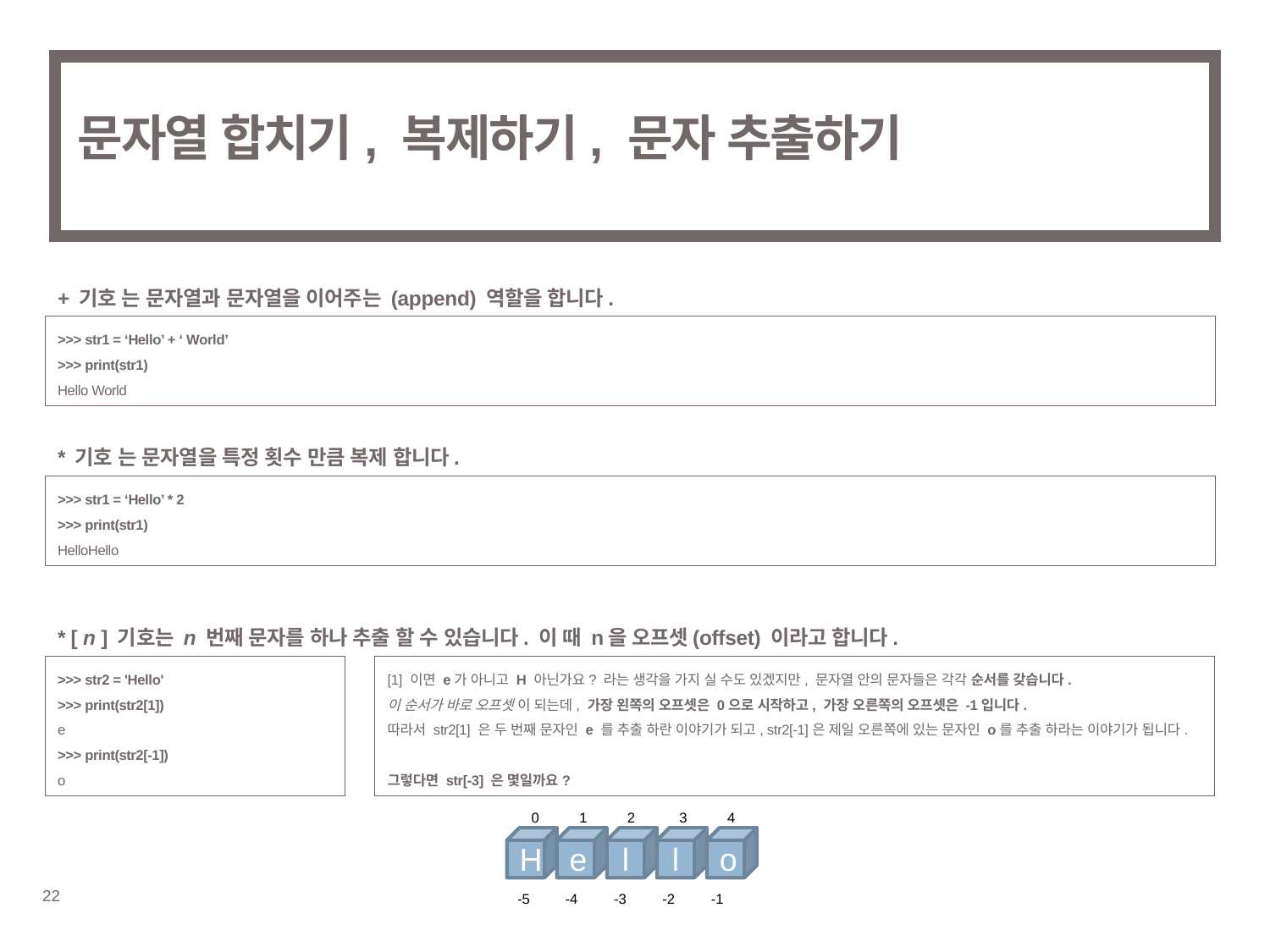

# 문자열 합치기, 복제하기, 문자 추출하기
+ 기호 는 문자열과 문자열을 이어주는 (append) 역할을 합니다.
>>> str1 = ‘Hello’ + ‘ World’
>>> print(str1)
Hello World
* 기호 는 문자열을 특정 횟수 만큼 복제 합니다.
>>> str1 = ‘Hello’ * 2
>>> print(str1)
HelloHello
* [ n ] 기호는 n 번째 문자를 하나 추출 할 수 있습니다. 이 때 n을 오프셋(offset) 이라고 합니다.
>>> str2 = 'Hello'
>>> print(str2[1])
e
>>> print(str2[-1])
o
[1] 이면 e가 아니고 H 아닌가요? 라는 생각을 가지 실 수도 있겠지만, 문자열 안의 문자들은 각각 순서를 갖습니다.
이 순서가 바로 오프셋 이 되는데, 가장 왼쪽의 오프셋은 0으로 시작하고, 가장 오른쪽의 오프셋은 -1입니다.
따라서 str2[1] 은 두 번째 문자인 e 를 추출 하란 이야기가 되고, str2[-1]은 제일 오른쪽에 있는 문자인 o를 추출 하라는 이야기가 됩니다.

그렇다면 str[-3] 은 몇일까요?

 0	     1          2           3          4
H
e
l
l
o
-5	    -4         -3         -2         -1